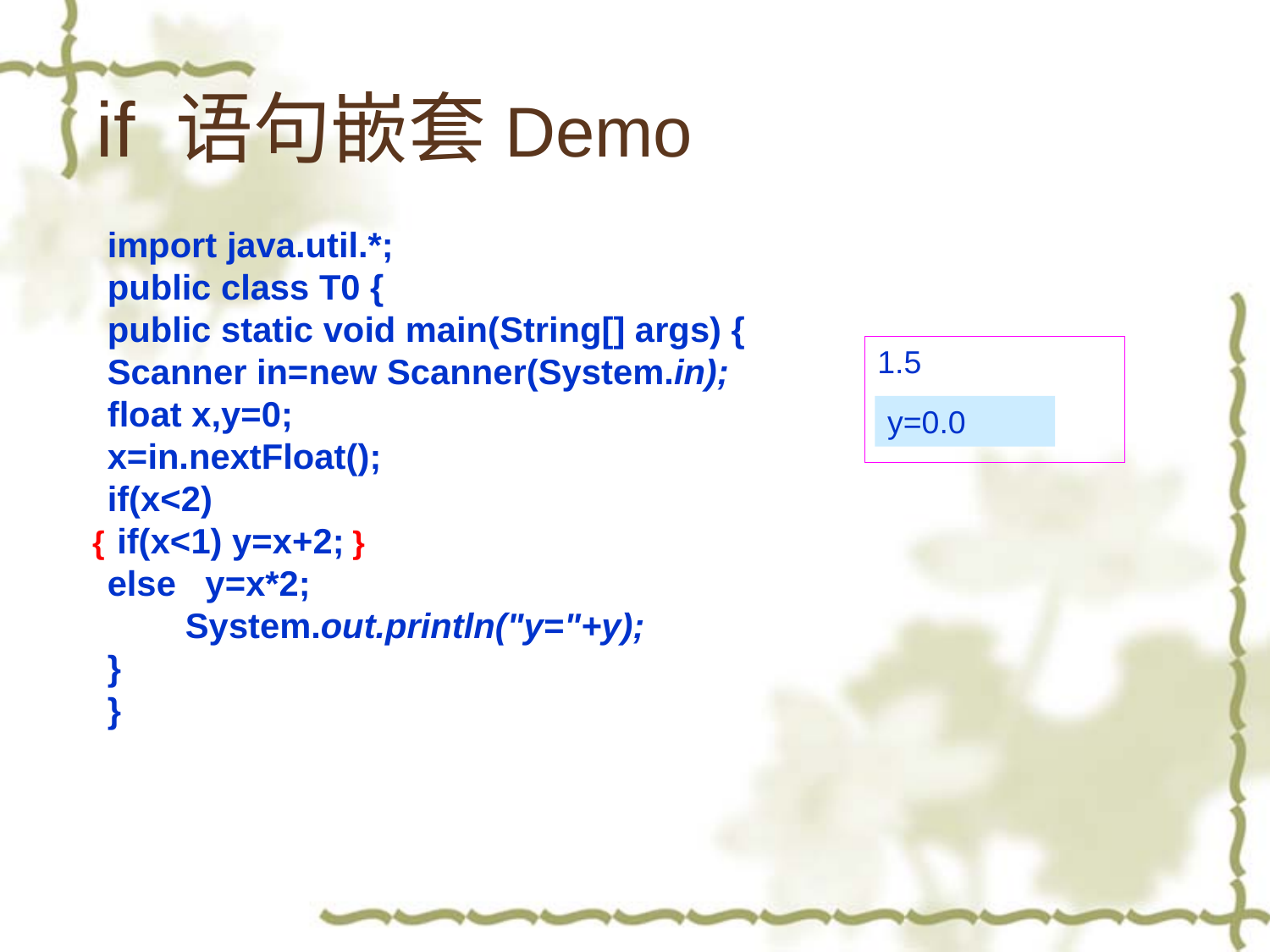

if 语句嵌套Demo
import java.util.*;
public class T0 {
public static void main(String[] args) {
Scanner in=new Scanner(System.in);
float x,y=0;
x=in.nextFloat();
if(x<2)
 if(x<1) y=x+2;
else   y=x*2;
        System.out.println("y="+y);
}
}

1.5

y=3.0
y=0.0
{
}